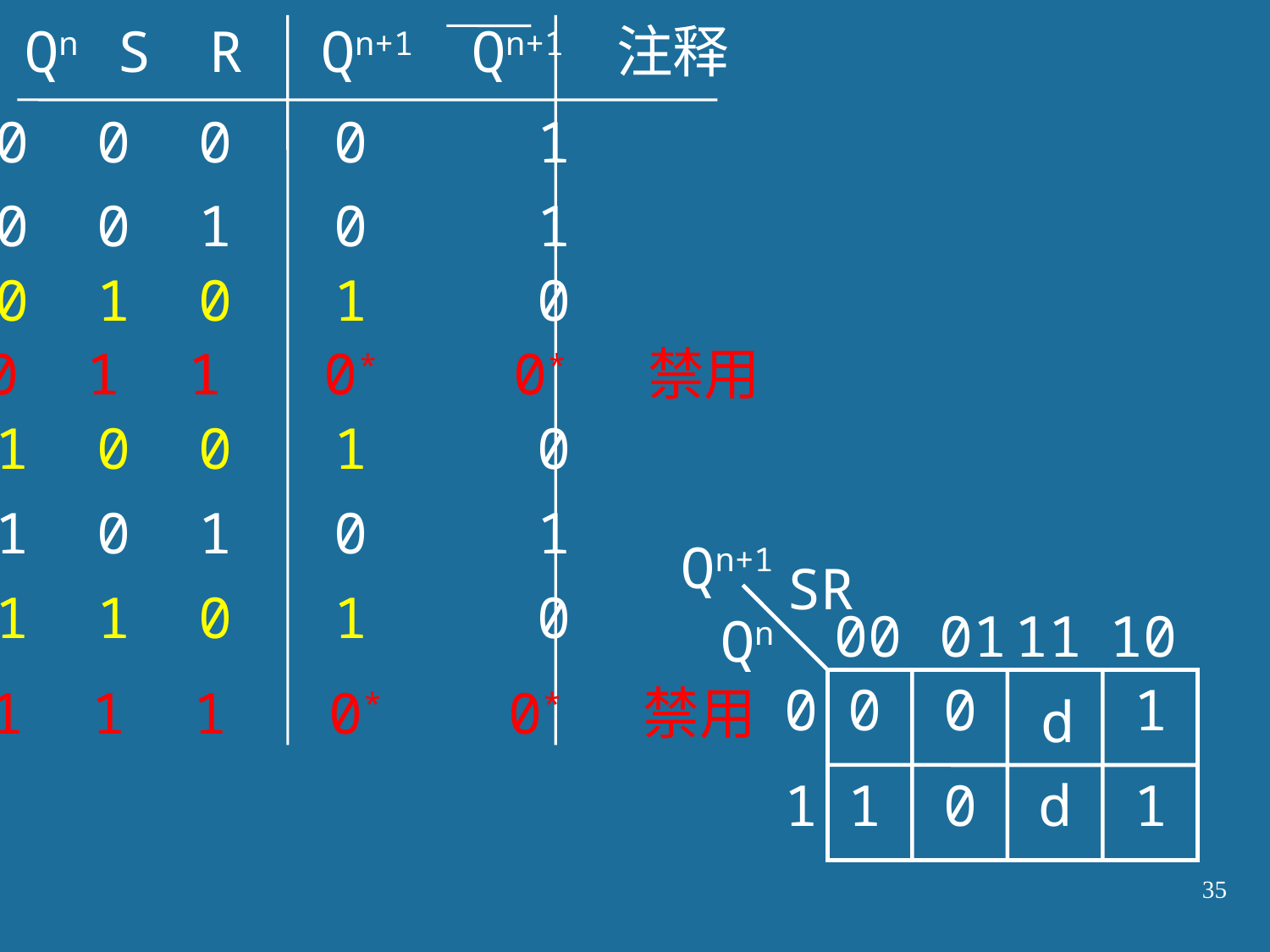

Qn  S   R    Qn+1   Qn+1  注释

0  0  0   0     1
0  0  1   0     1
0  1  0   1     0
0  1  1   0*    0*  禁用
1  0  0   1     0
1  0  1   0     1
Qn+1
SR

00
 01
11
10
Qn
0

1

1  1  0   1     0
0
0
0
1
1  1  1   0*     0*  禁用
d
1
d
1
35